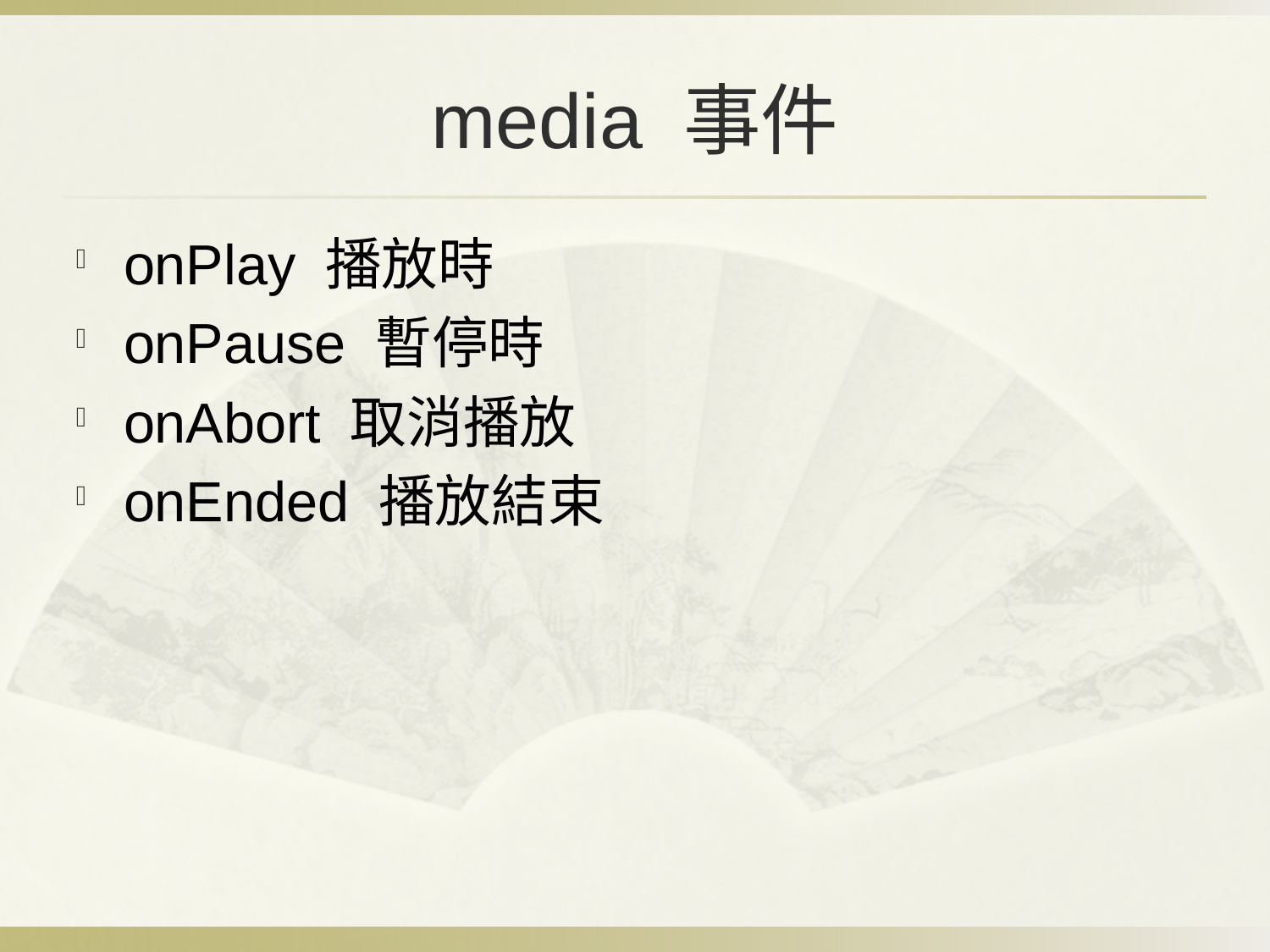

# media 事件
onPlay 播放時
onPause 暫停時
onAbort 取消播放
onEnded 播放結束